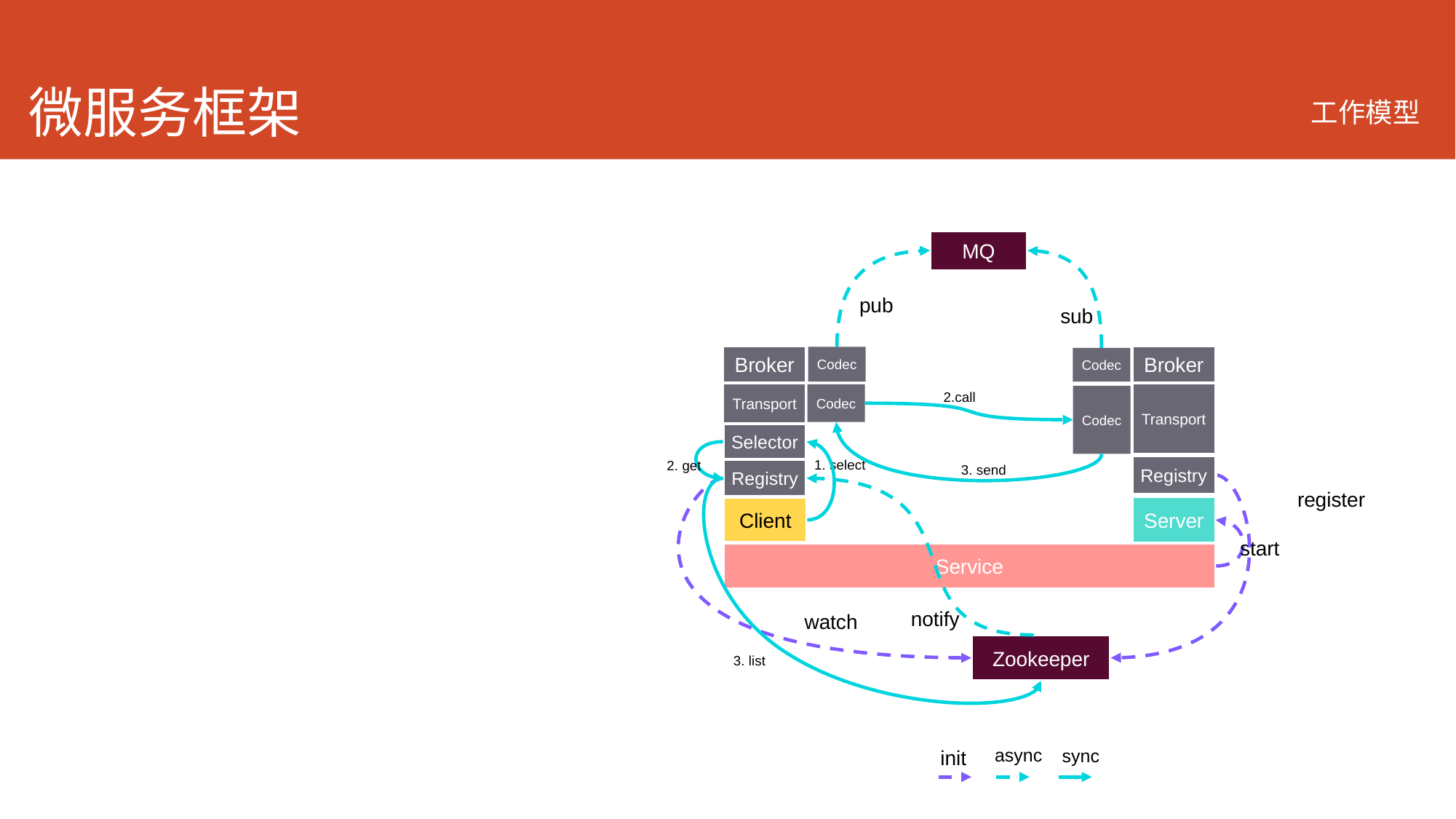

# 微服务框架
工作模型
MQ
pub
sub
Broker
Broker
Codec
Codec
Transport
2.call
Transport
Codec
Codec
Selector
1. select
2. get
3. send
Registry
Registry
register
Server
Client
start
Service
notify
watch
Zookeeper
3. list
async
sync
init